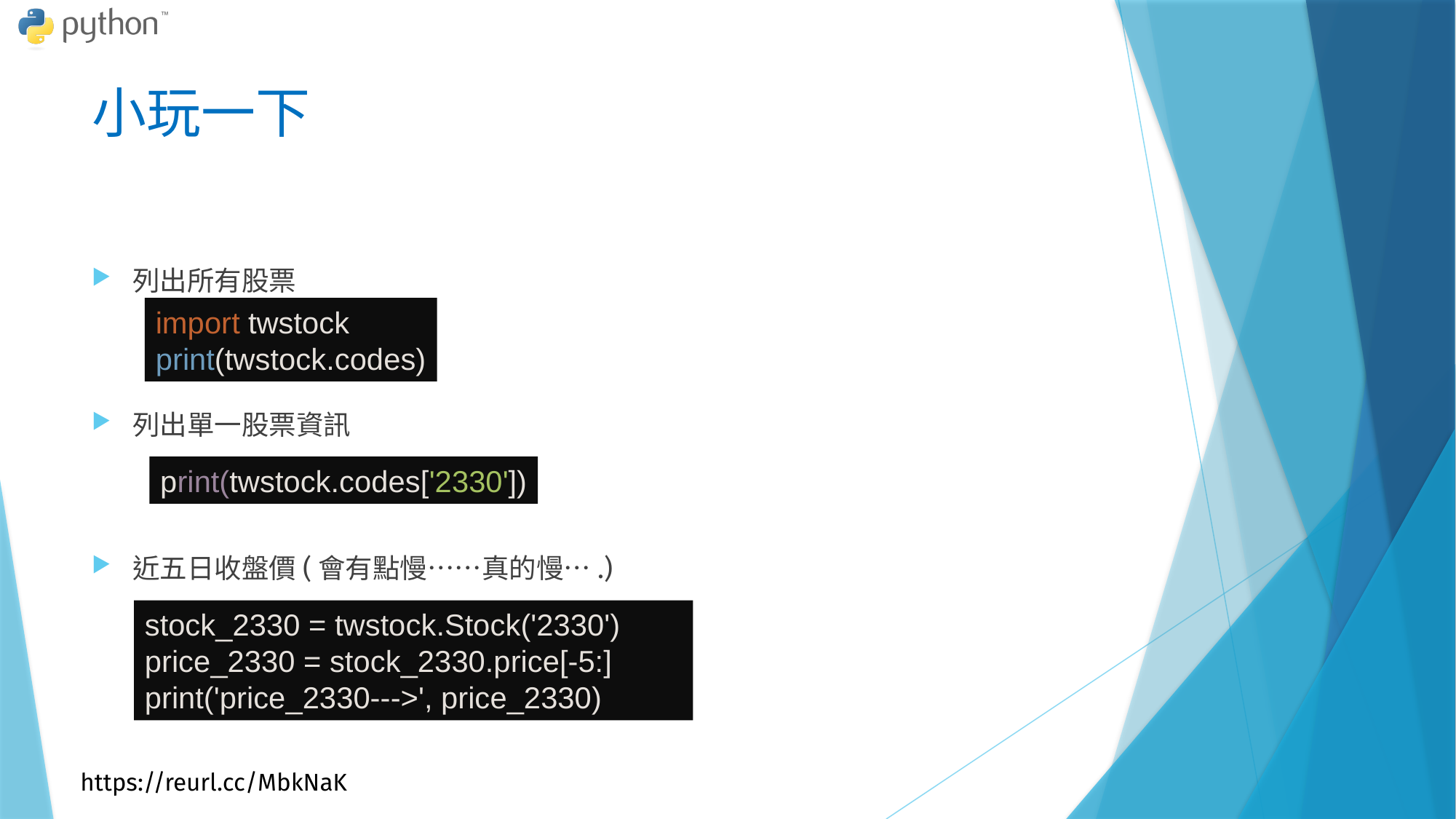

# 小玩一下
列出所有股票

列出單一股票資訊

近五日收盤價(會有點慢……真的慢….)

import twstock
print(twstock.codes)
print(twstock.codes['2330'])
stock_2330 = twstock.Stock('2330')
price_2330 = stock_2330.price[-5:]
print('price_2330--->', price_2330)